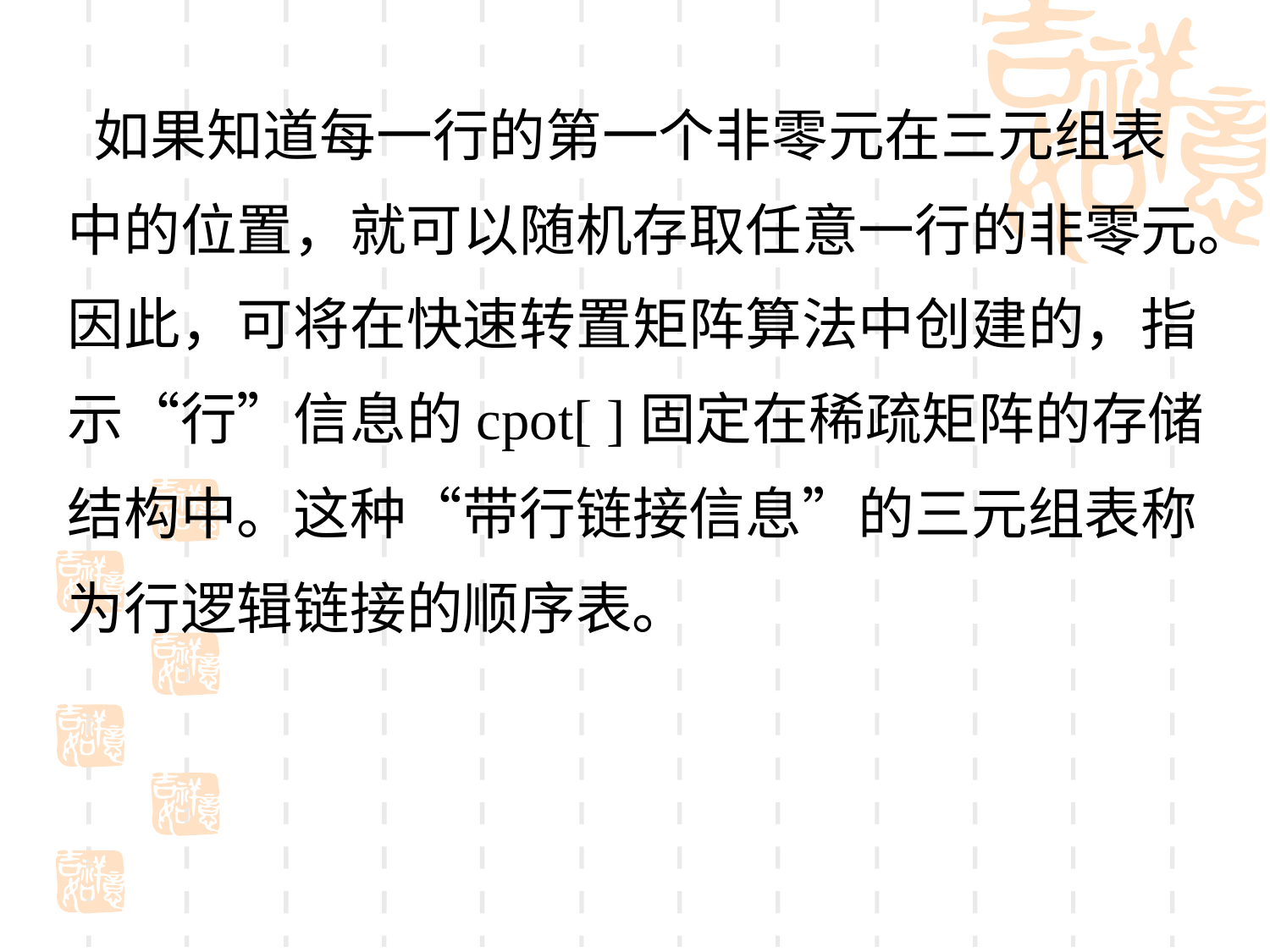

如果知道每一行的第一个非零元在三元组表中的位置，就可以随机存取任意一行的非零元。因此，可将在快速转置矩阵算法中创建的，指示“行”信息的cpot[ ]固定在稀疏矩阵的存储结构中。这种“带行链接信息”的三元组表称为行逻辑链接的顺序表。